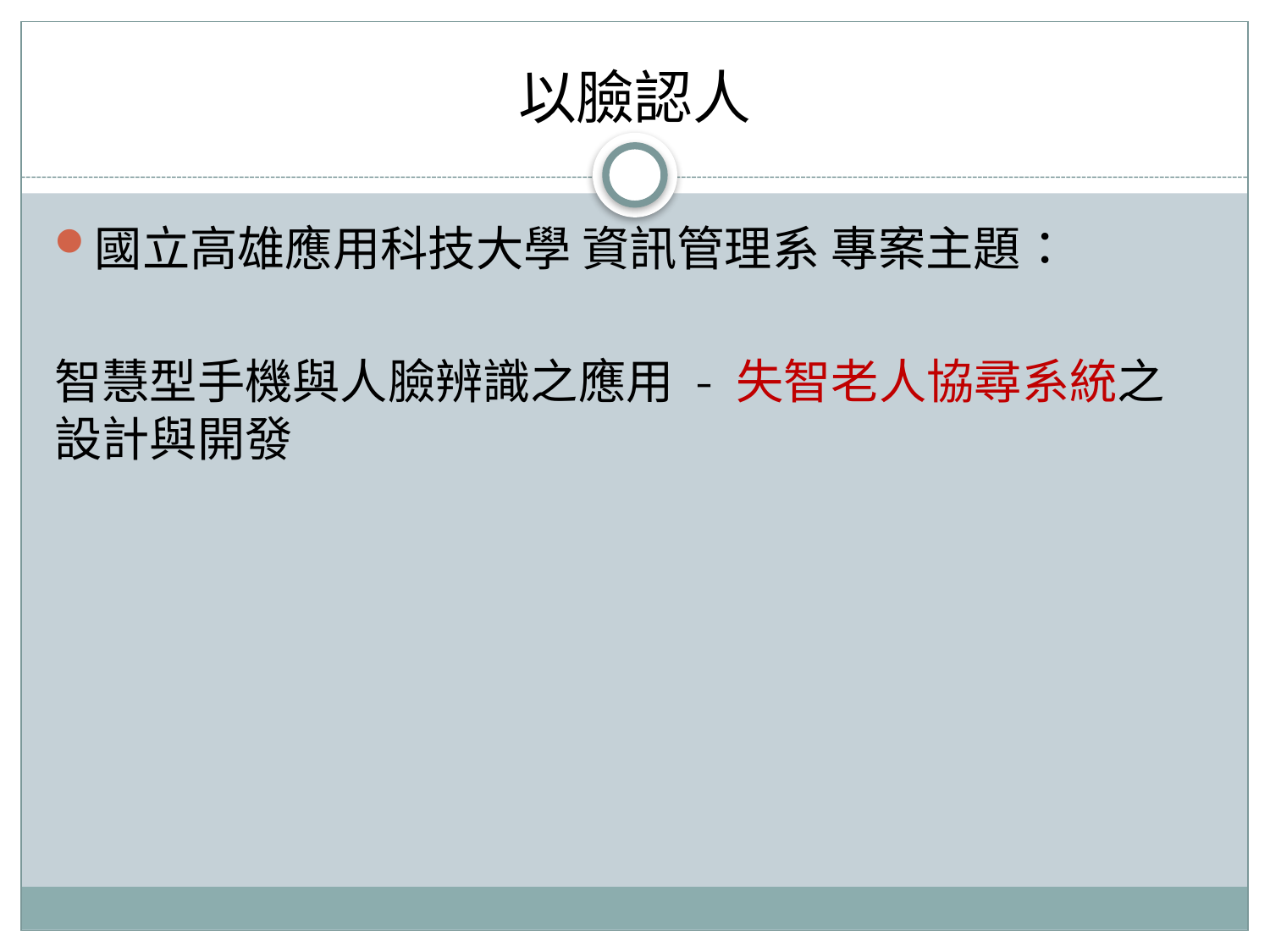

# 以臉認人
國立高雄應用科技大學 資訊管理系 專案主題：

智慧型手機與人臉辨識之應用 - 失智老人協尋系統之設計與開發